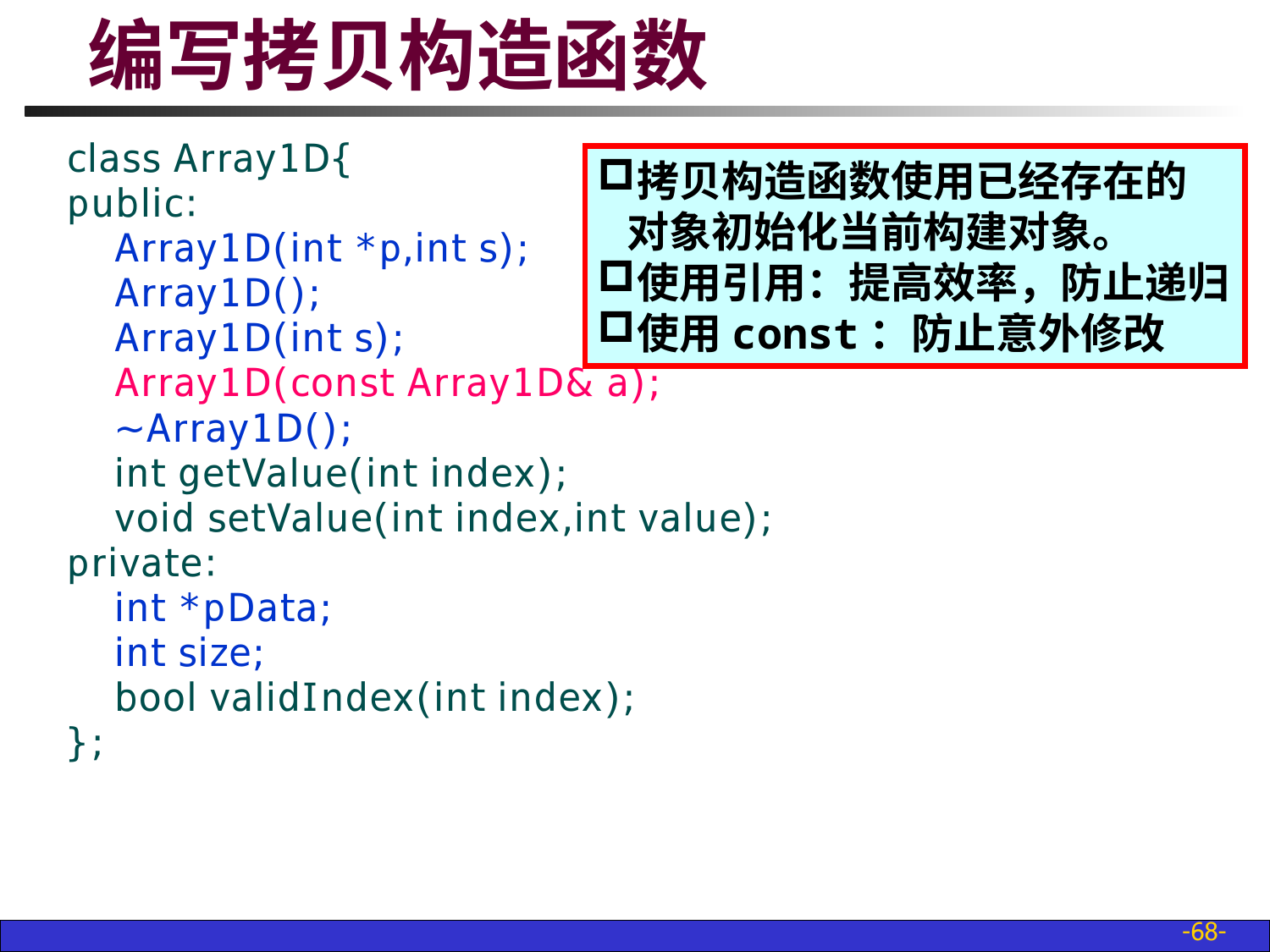

# 编写拷贝构造函数
class Array1D{
public:
	Array1D(int *p,int s);
	Array1D();
	Array1D(int s);
	Array1D(const Array1D& a);
	~Array1D();
	int getValue(int index);
	void setValue(int index,int value);
private:
	int *pData;
	int size;
	bool validIndex(int index);
};
拷贝构造函数使用已经存在的
  对象初始化当前构建对象。
使用引用：提高效率，防止递归
使用const：防止意外修改
-68-